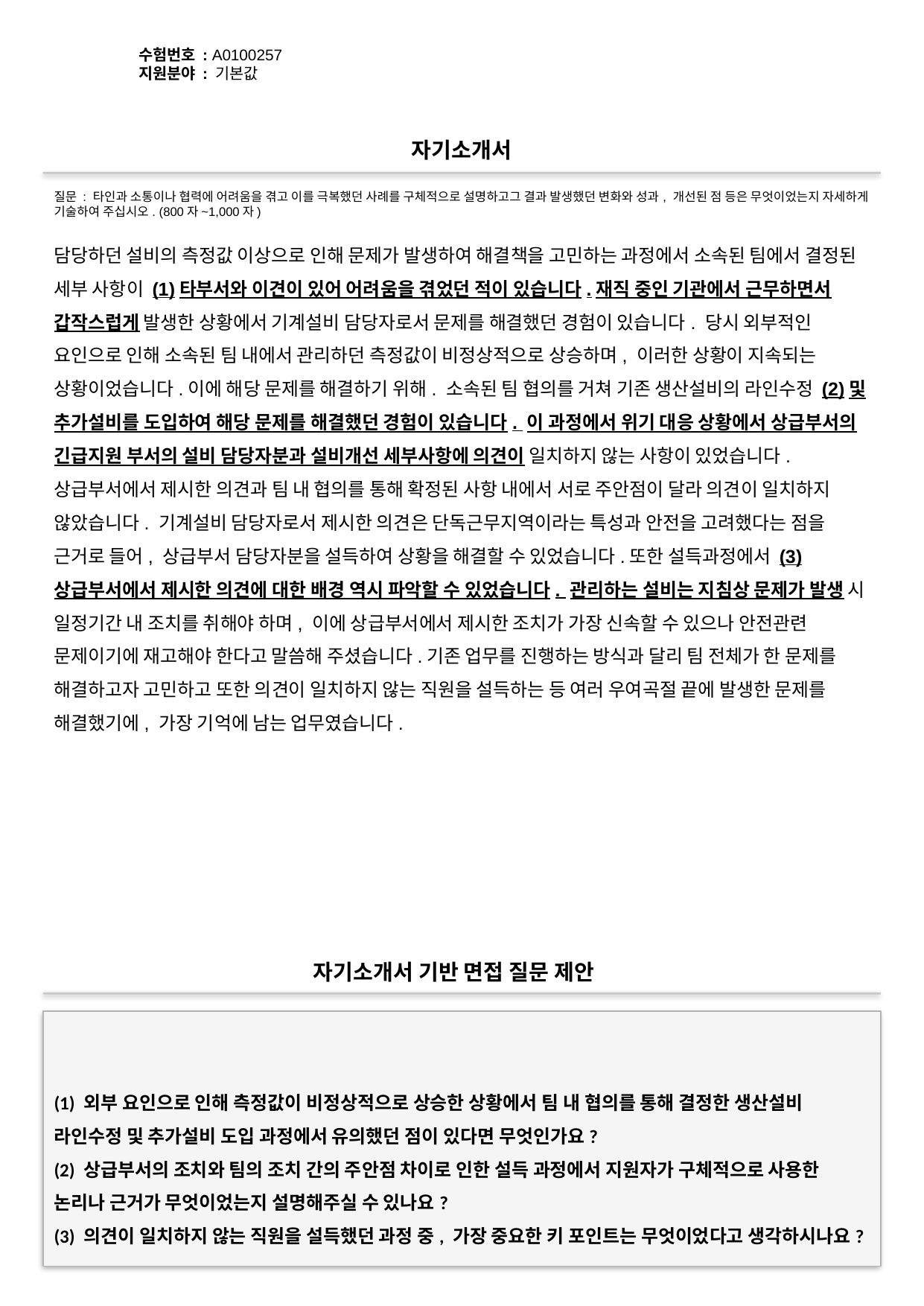

수험번호 : A0100257
지원분야 : 기본값
#

자기소개서

질문 : 타인과 소통이나 협력에 어려움을 겪고 이를 극복했던 사례를 구체적으로 설명하고그 결과 발생했던 변화와 성과, 개선된 점 등은 무엇이었는지 자세하게 기술하여 주십시오. (800자~1,000자)

담당하던 설비의 측정값 이상으로 인해 문제가 발생하여 해결책을 고민하는 과정에서 소속된 팀에서 결정된 세부 사항이 (1)타부서와 이견이 있어 어려움을 겪었던 적이 있습니다.재직 중인 기관에서 근무하면서 갑작스럽게 발생한 상황에서 기계설비 담당자로서 문제를 해결했던 경험이 있습니다. 당시 외부적인 요인으로 인해 소속된 팀 내에서 관리하던 측정값이 비정상적으로 상승하며, 이러한 상황이 지속되는 상황이었습니다.이에 해당 문제를 해결하기 위해. 소속된 팀 협의를 거쳐 기존 생산설비의 라인수정 (2)및 추가설비를 도입하여 해당 문제를 해결했던 경험이 있습니다. 이 과정에서 위기 대응 상황에서 상급부서의 긴급지원 부서의 설비 담당자분과 설비개선 세부사항에 의견이 일치하지 않는 사항이 있었습니다.상급부서에서 제시한 의견과 팀 내 협의를 통해 확정된 사항 내에서 서로 주안점이 달라 의견이 일치하지 않았습니다. 기계설비 담당자로서 제시한 의견은 단독근무지역이라는 특성과 안전을 고려했다는 점을 근거로 들어, 상급부서 담당자분을 설득하여 상황을 해결할 수 있었습니다.또한 설득과정에서 (3)상급부서에서 제시한 의견에 대한 배경 역시 파악할 수 있었습니다. 관리하는 설비는 지침상 문제가 발생 시 일정기간 내 조치를 취해야 하며, 이에 상급부서에서 제시한 조치가 가장 신속할 수 있으나 안전관련 문제이기에 재고해야 한다고 말씀해 주셨습니다.기존 업무를 진행하는 방식과 달리 팀 전체가 한 문제를 해결하고자 고민하고 또한 의견이 일치하지 않는 직원을 설득하는 등 여러 우여곡절 끝에 발생한 문제를 해결했기에, 가장 기억에 남는 업무였습니다.

자기소개서 기반 면접 질문 제안

(1) 외부 요인으로 인해 측정값이 비정상적으로 상승한 상황에서 팀 내 협의를 통해 결정한 생산설비 라인수정 및 추가설비 도입 과정에서 유의했던 점이 있다면 무엇인가요?
(2) 상급부서의 조치와 팀의 조치 간의 주안점 차이로 인한 설득 과정에서 지원자가 구체적으로 사용한 논리나 근거가 무엇이었는지 설명해주실 수 있나요?
(3) 의견이 일치하지 않는 직원을 설득했던 과정 중, 가장 중요한 키 포인트는 무엇이었다고 생각하시나요?